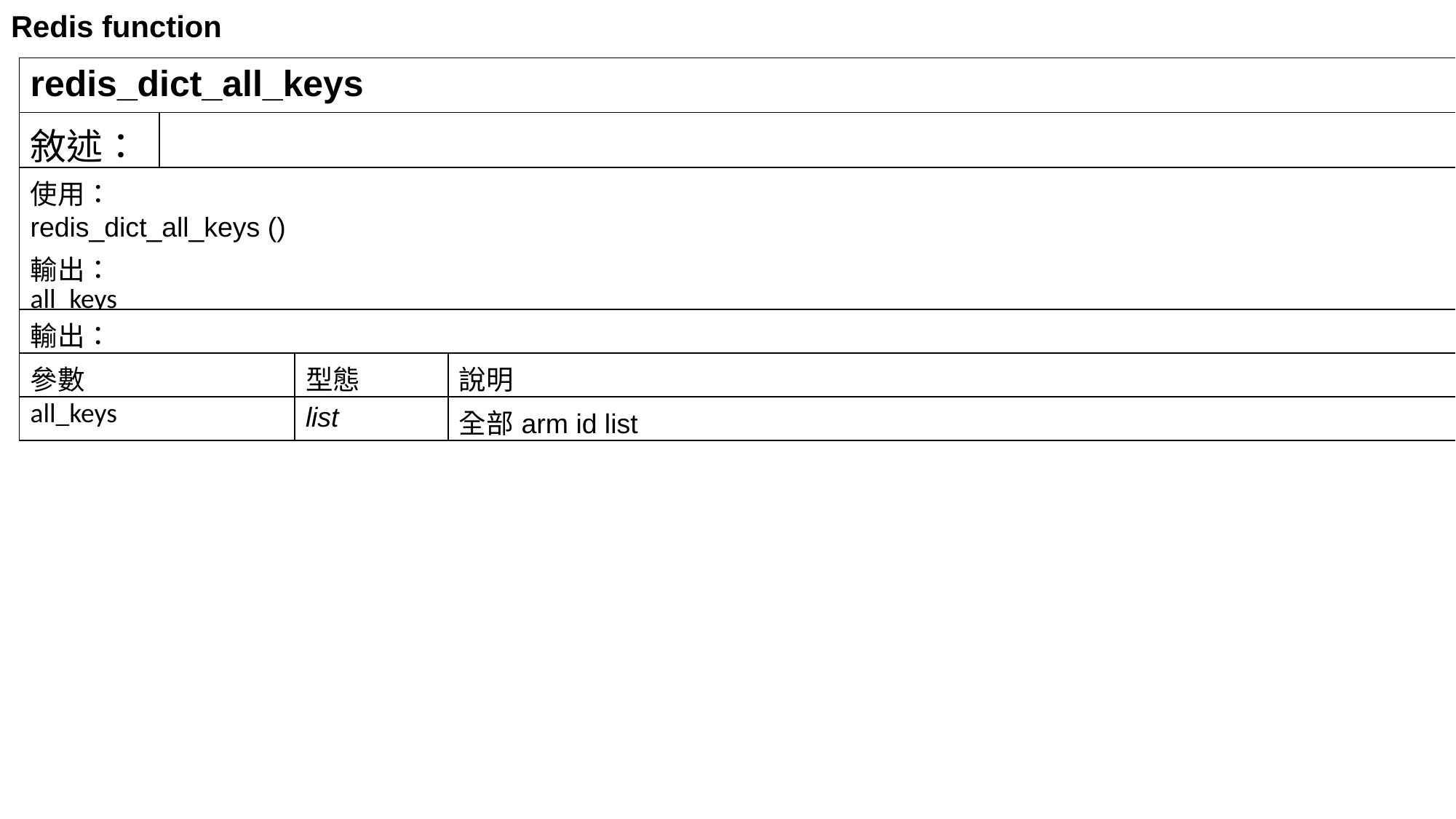

﻿Redis function
| ﻿redis\_dict\_all\_keys |  |  |  |
| --- | --- | --- | --- |
| 敘述： |  | 將訂單以商品為依據依照目前機器手臂工作量進行排序 |  |
| 使用： ﻿﻿﻿redis\_dict\_all\_keys (﻿﻿) 輸出： all\_keys |  |  |  |
| 輸出： |  |  |  |
| 參數 |  | 型態 | 說明 |
| all\_keys |  | list | 全部arm id list |
﻿